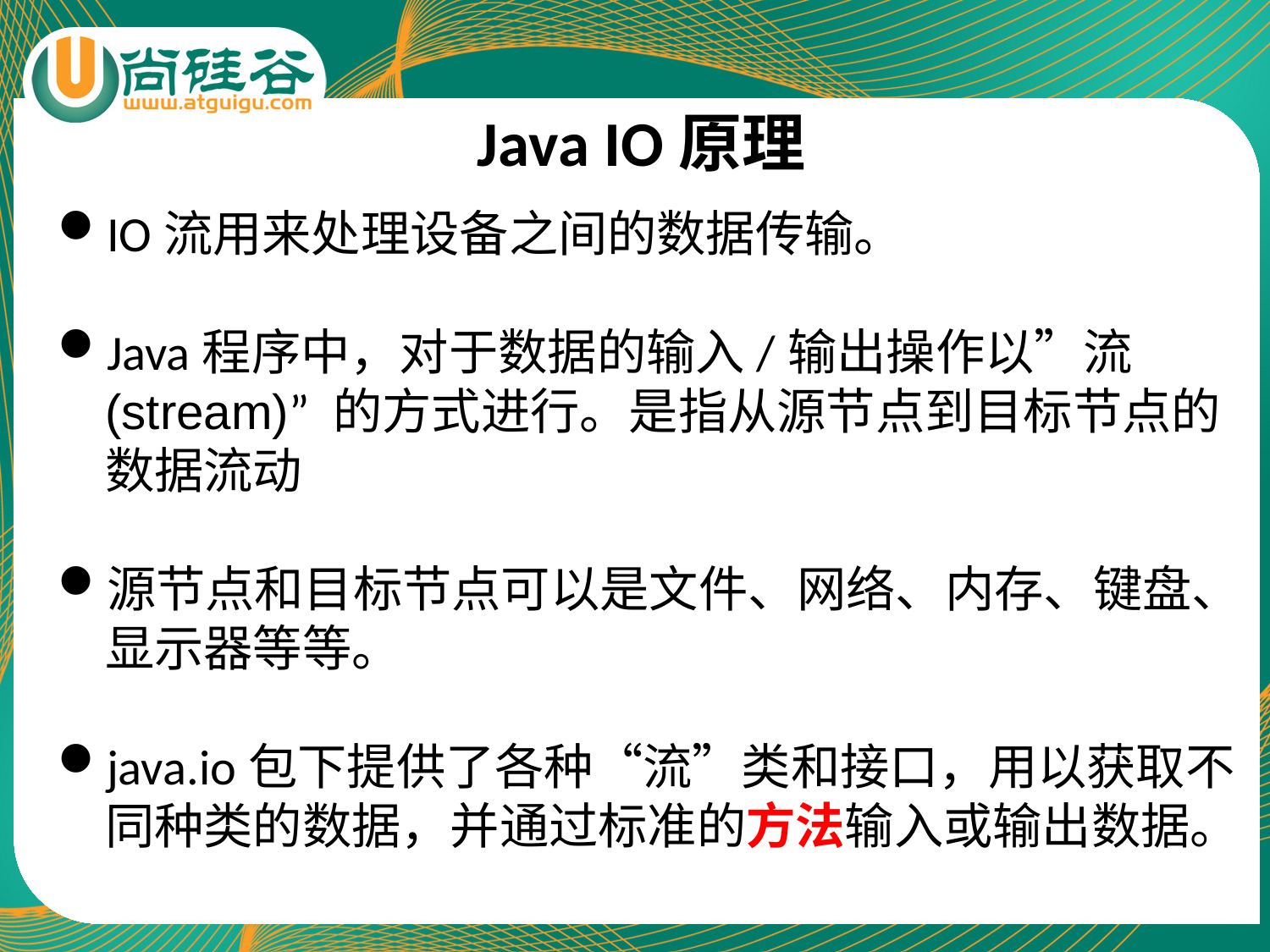

Java IO原理
IO流用来处理设备之间的数据传输。

Java程序中，对于数据的输入/输出操作以”流(stream)” 的方式进行。是指从源节点到目标节点的数据流动

源节点和目标节点可以是文件、网络、内存、键盘、显示器等等。

java.io包下提供了各种“流”类和接口，用以获取不同种类的数据，并通过标准的方法输入或输出数据。